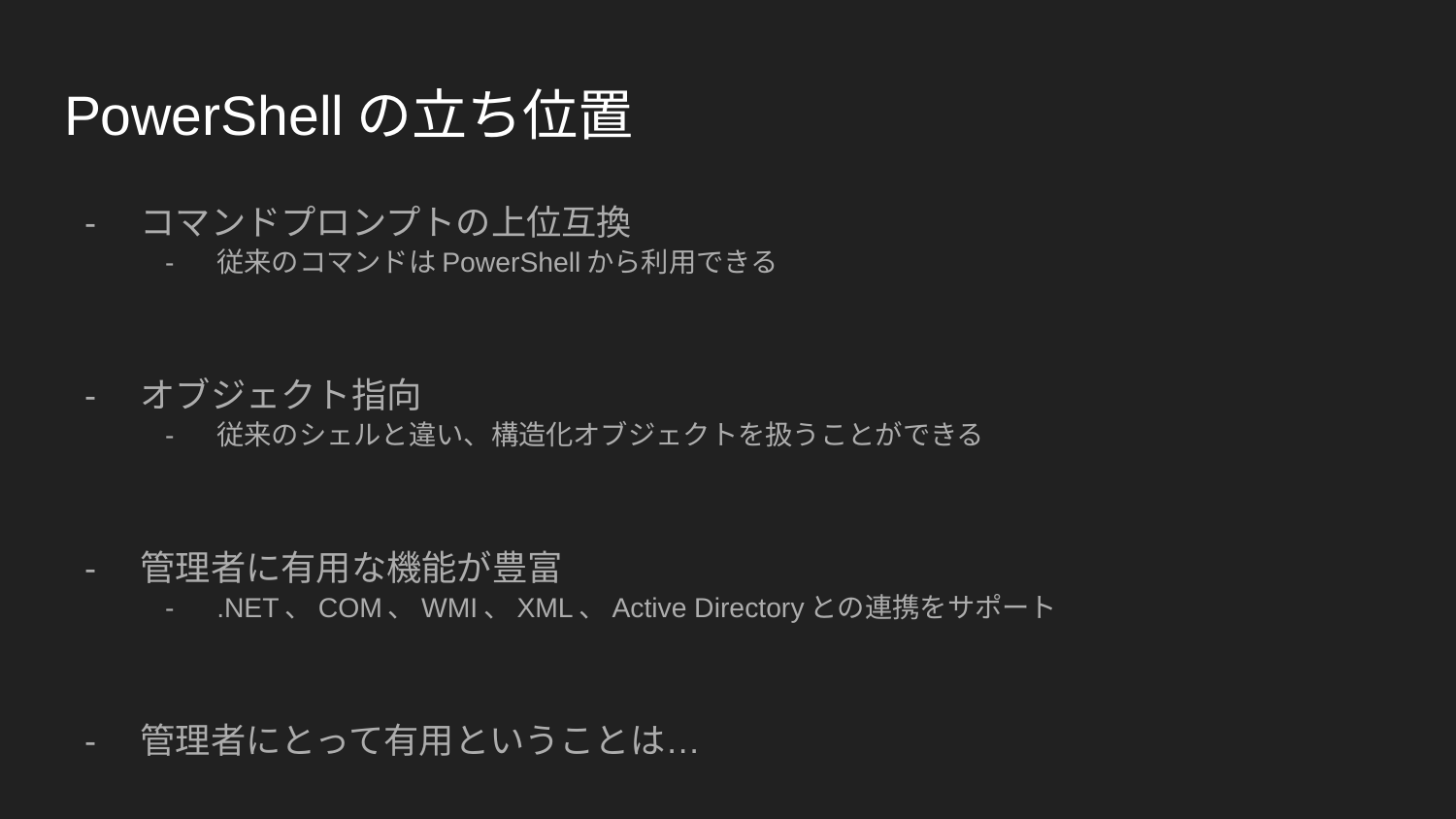

# PowerShellの立ち位置
コマンドプロンプトの上位互換
従来のコマンドはPowerShellから利用できる

オブジェクト指向
従来のシェルと違い、構造化オブジェクトを扱うことができる

管理者に有用な機能が豊富
.NET、COM、WMI、XML、Active Directoryとの連携をサポート

管理者にとって有用ということは…